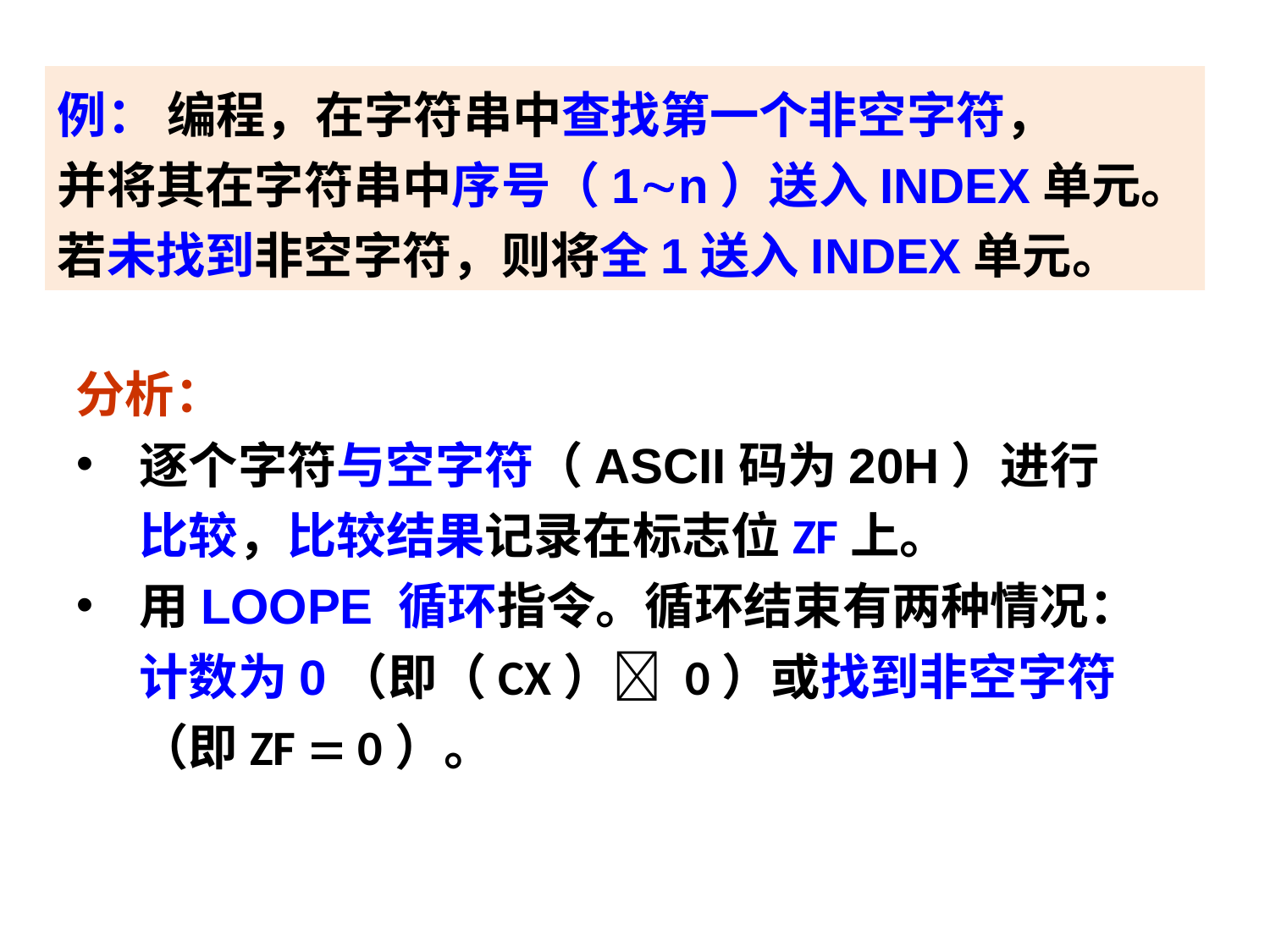

例： 编程，在字符串中查找第一个非空字符，
并将其在字符串中序号（1∼n）送入INDEX单元。
若未找到非空字符，则将全1送入INDEX单元。
分析：
逐个字符与空字符（ASCII码为20H）进行比较，比较结果记录在标志位ZF上。
用LOOPE 循环指令。循环结束有两种情况：计数为0（即（CX）= 0）或找到非空字符（即ZF = 0）。
91